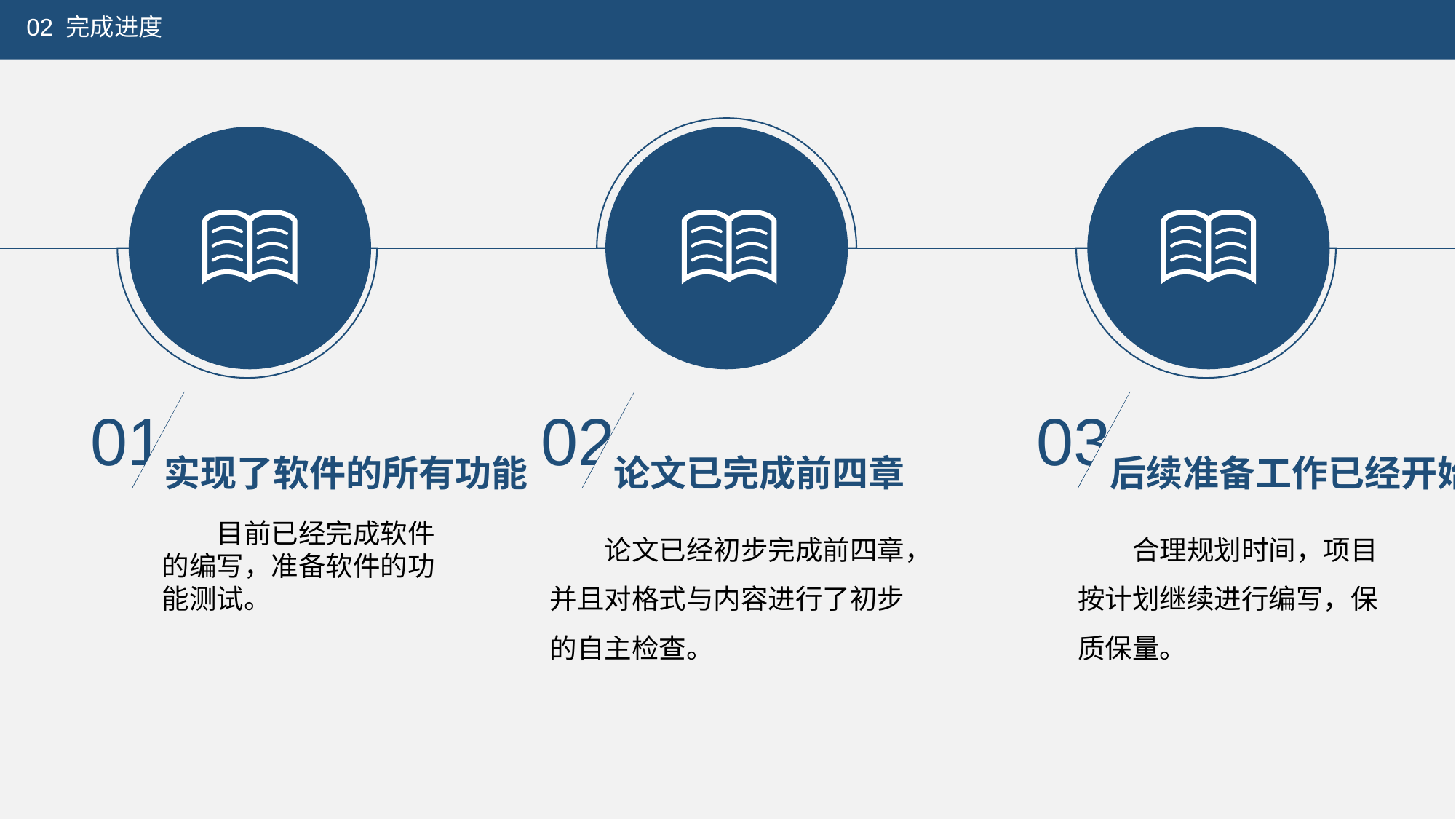

02 完成进度

01
02
03
实现了软件的所有功能
论文已完成前四章
后续准备工作已经开始
目前已经完成软件的编写，准备软件的功能测试。
论文已经初步完成前四章，并且对格式与内容进行了初步的自主检查。
合理规划时间，项目按计划继续进行编写，保质保量。